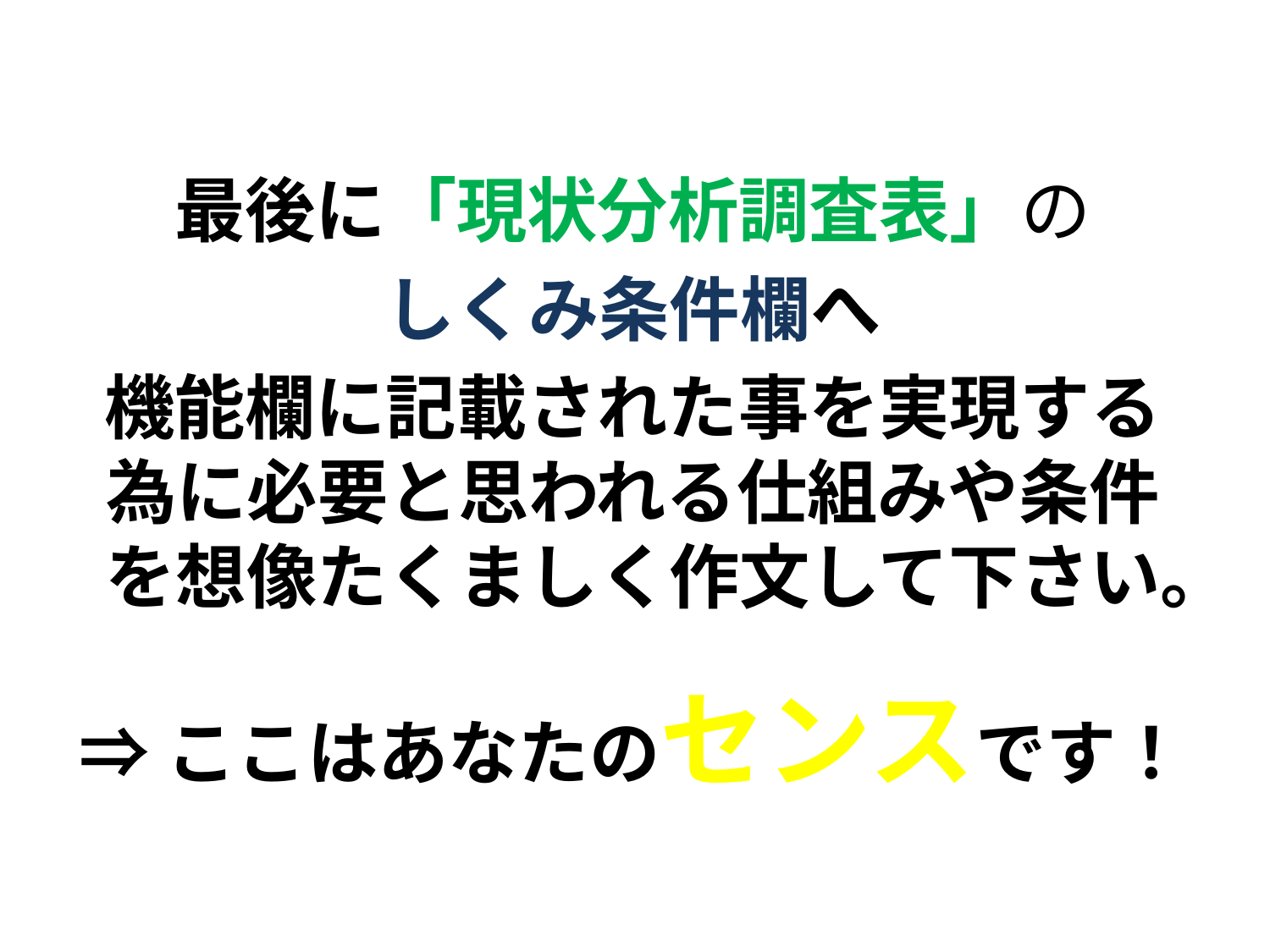

最後に「現状分析調査表」の
しくみ条件欄へ
機能欄に記載された事を実現する為に必要と思われる仕組みや条件を想像たくましく作文して下さい。

⇒ここはあなたのセンスです！